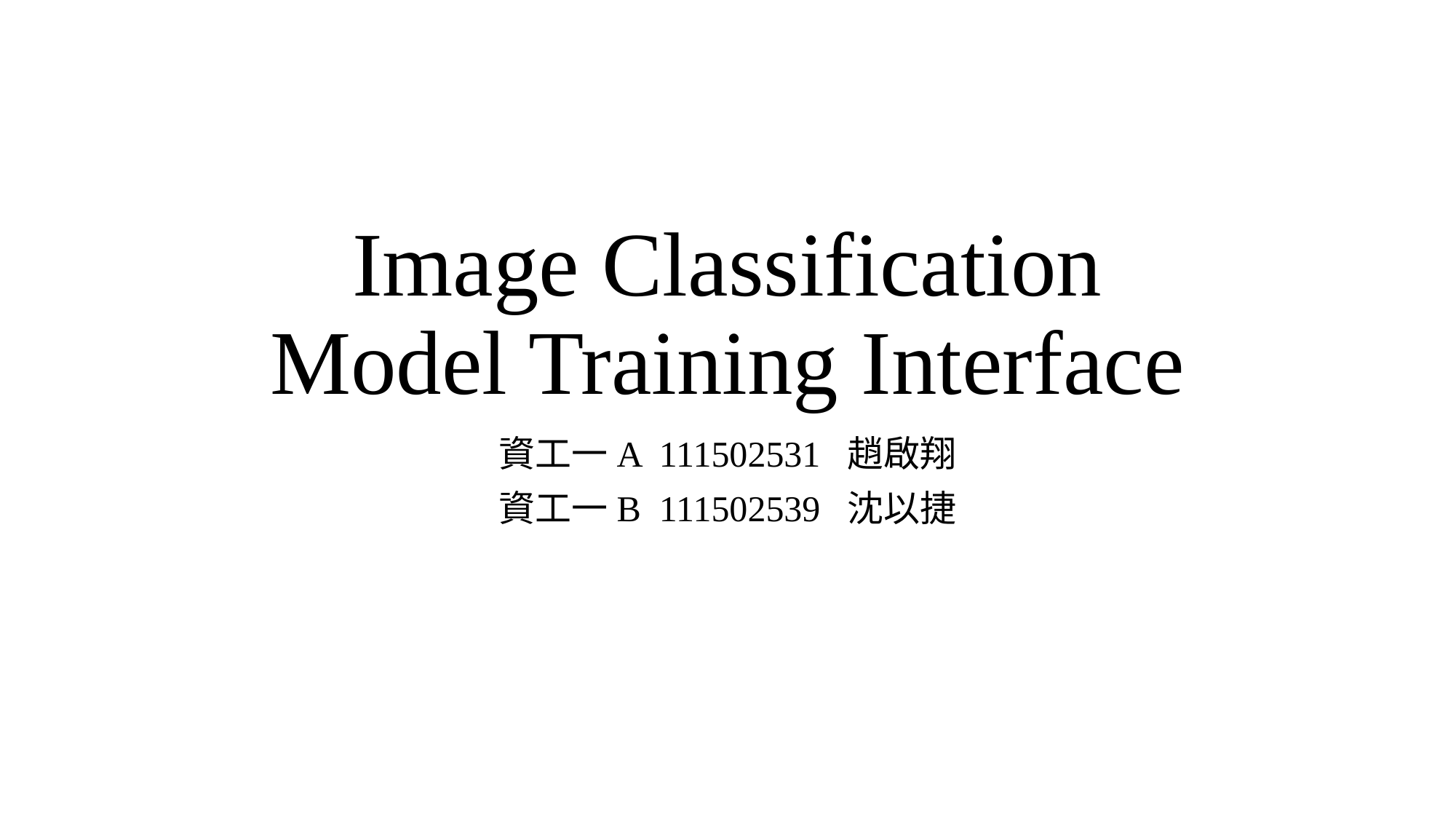

# Image Classification Model Training Interface
資工一A  111502531  趙啟翔
資工一B  111502539  沈以捷